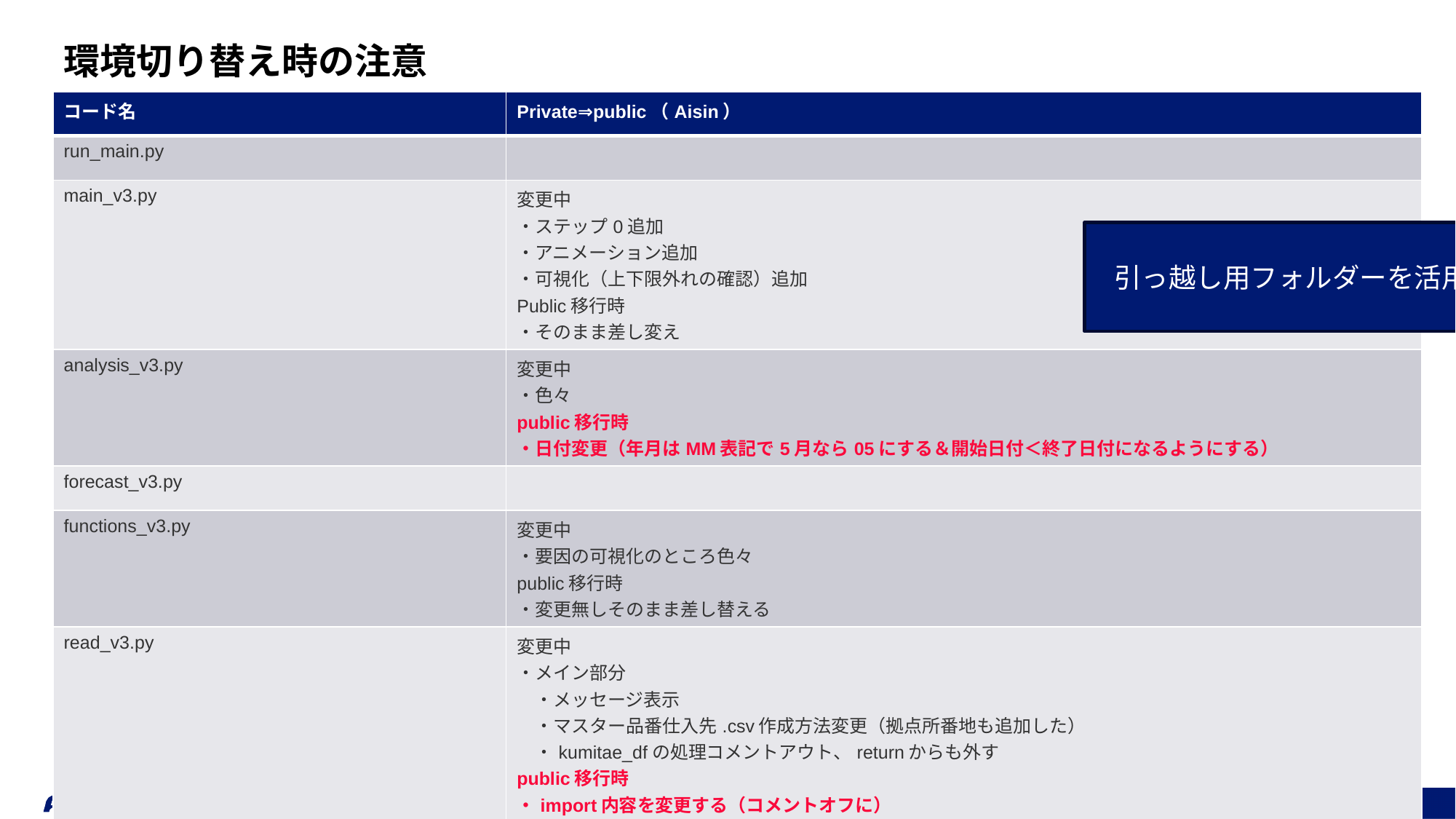

環境切り替え時の注意
| コード名 | Private⇒public（Aisin） |
| --- | --- |
| run\_main.py |  |
| main\_v3.py | 変更中 ・ステップ0追加 ・アニメーション追加 ・可視化（上下限外れの確認）追加 Public移行時 ・そのまま差し変え |
| analysis\_v3.py | 変更中 ・色々 public移行時 ・日付変更（年月はMM表記で5月なら05にする＆開始日付＜終了日付になるようにする） |
| forecast\_v3.py |  |
| functions\_v3.py | 変更中 ・要因の可視化のところ色々 public移行時 ・変更無しそのまま差し替える |
| read\_v3.py | 変更中 ・メイン部分 　・メッセージ表示 　・マスター品番仕入先.csv作成方法変更（拠点所番地も追加した） 　・kumitae\_dfの処理コメントアウト、returnからも外す public移行時 ・import内容を変更する（コメントオフに） ・DBフラグをオンに ・メイン部分だけ差し替え推奨 |
| draw\_wave.html | そのまま |
| temp/在庫シミュレーションフォルダーの作成 | フォルダー追加 |

引っ越し用フォルダーを活用
March 16, 2025